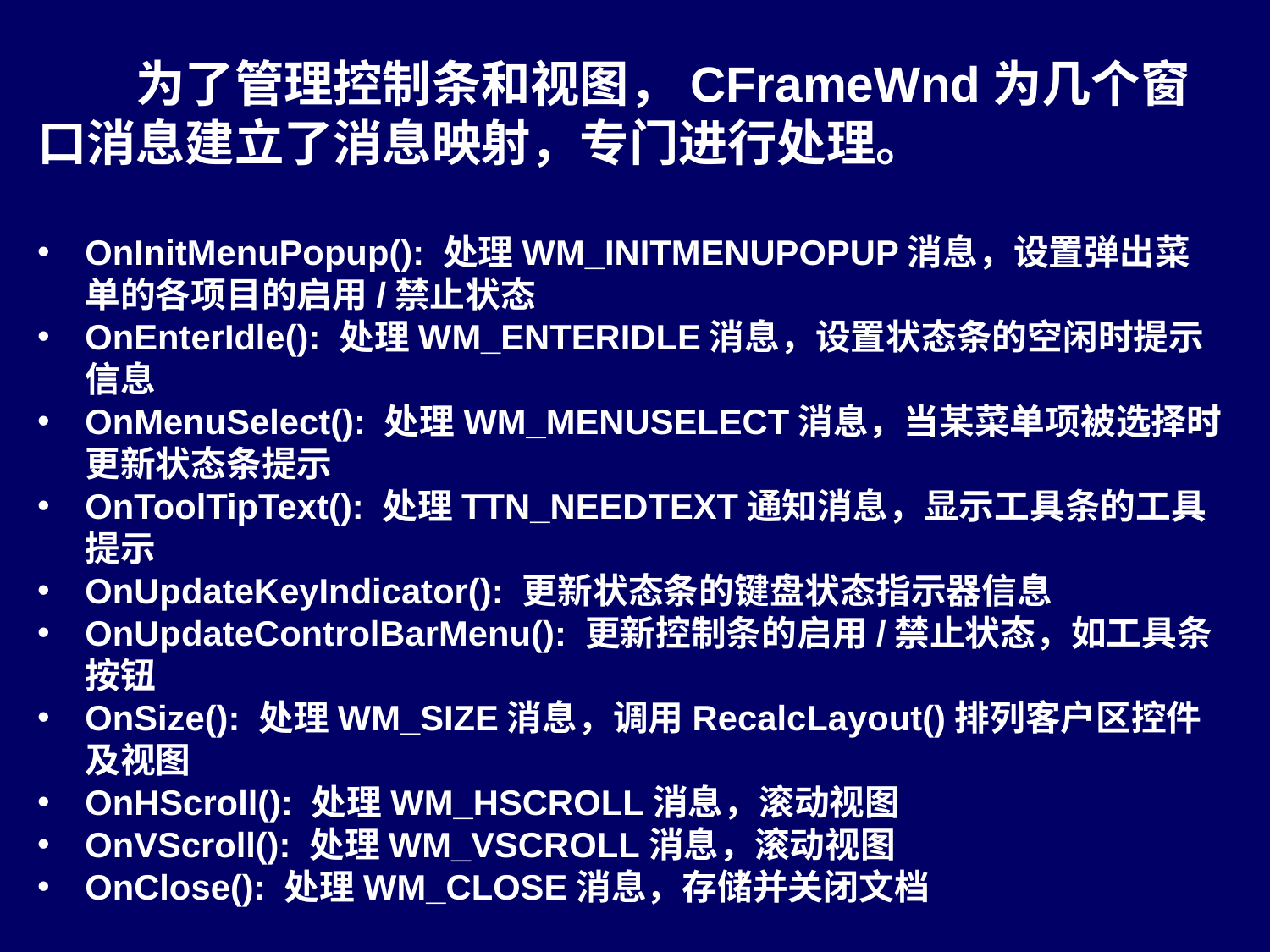

为了管理控制条和视图，CFrameWnd为几个窗口消息建立了消息映射，专门进行处理。

OnInitMenuPopup(): 处理WM_INITMENUPOPUP消息，设置弹出菜单的各项目的启用/禁止状态
OnEnterIdle(): 处理WM_ENTERIDLE消息，设置状态条的空闲时提示信息
OnMenuSelect(): 处理WM_MENUSELECT消息，当某菜单项被选择时更新状态条提示
OnToolTipText(): 处理TTN_NEEDTEXT通知消息，显示工具条的工具提示
OnUpdateKeyIndicator(): 更新状态条的键盘状态指示器信息
OnUpdateControlBarMenu(): 更新控制条的启用/禁止状态，如工具条按钮
OnSize(): 处理WM_SIZE消息，调用RecalcLayout()排列客户区控件及视图
OnHScroll(): 处理WM_HSCROLL消息，滚动视图
OnVScroll(): 处理WM_VSCROLL消息，滚动视图
OnClose(): 处理WM_CLOSE消息，存储并关闭文档